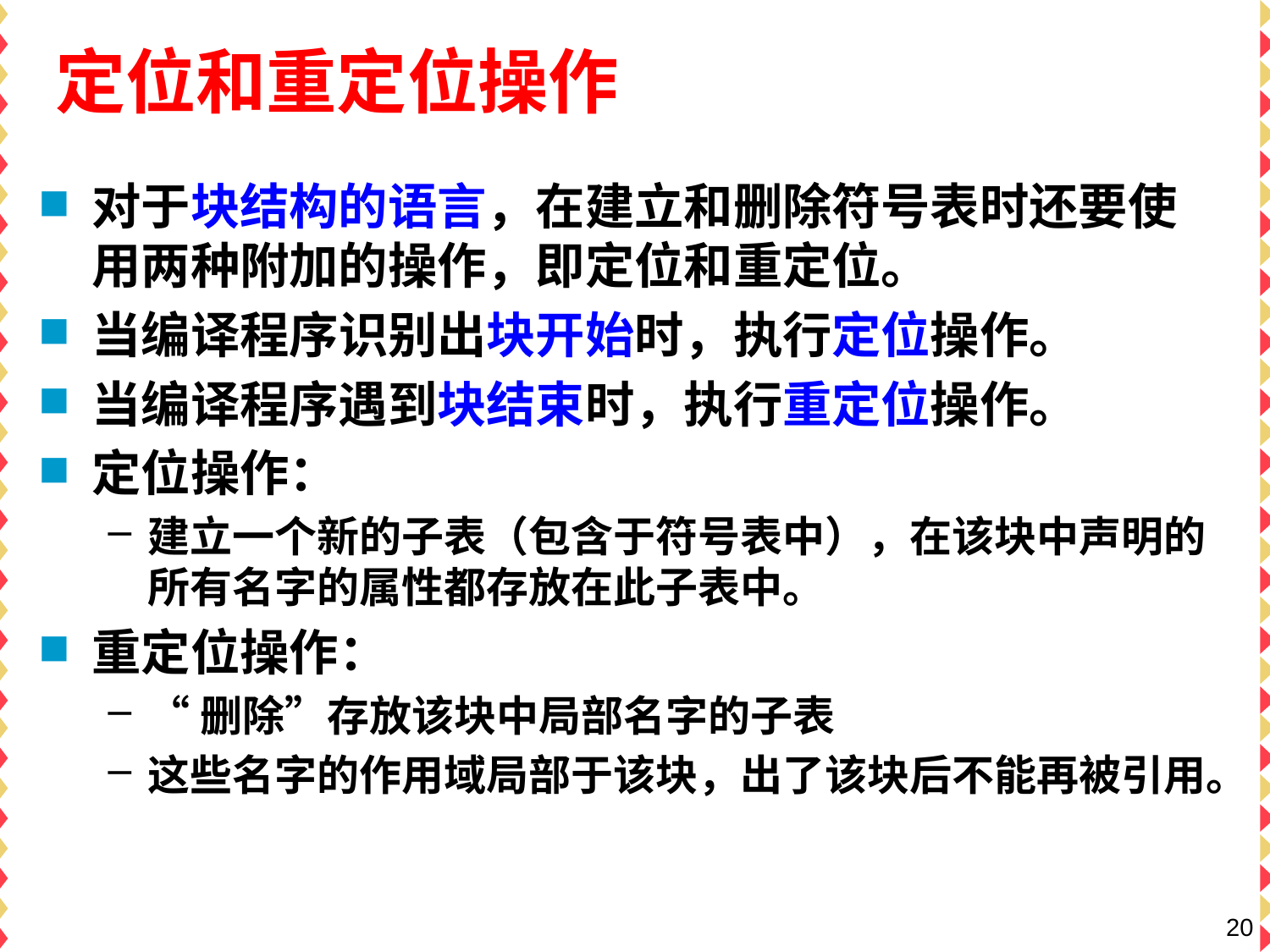

# 定位和重定位操作
对于块结构的语言，在建立和删除符号表时还要使用两种附加的操作，即定位和重定位。
当编译程序识别出块开始时，执行定位操作。
当编译程序遇到块结束时，执行重定位操作。
定位操作：
建立一个新的子表（包含于符号表中），在该块中声明的所有名字的属性都存放在此子表中。
重定位操作：
“删除”存放该块中局部名字的子表
这些名字的作用域局部于该块，出了该块后不能再被引用。
20